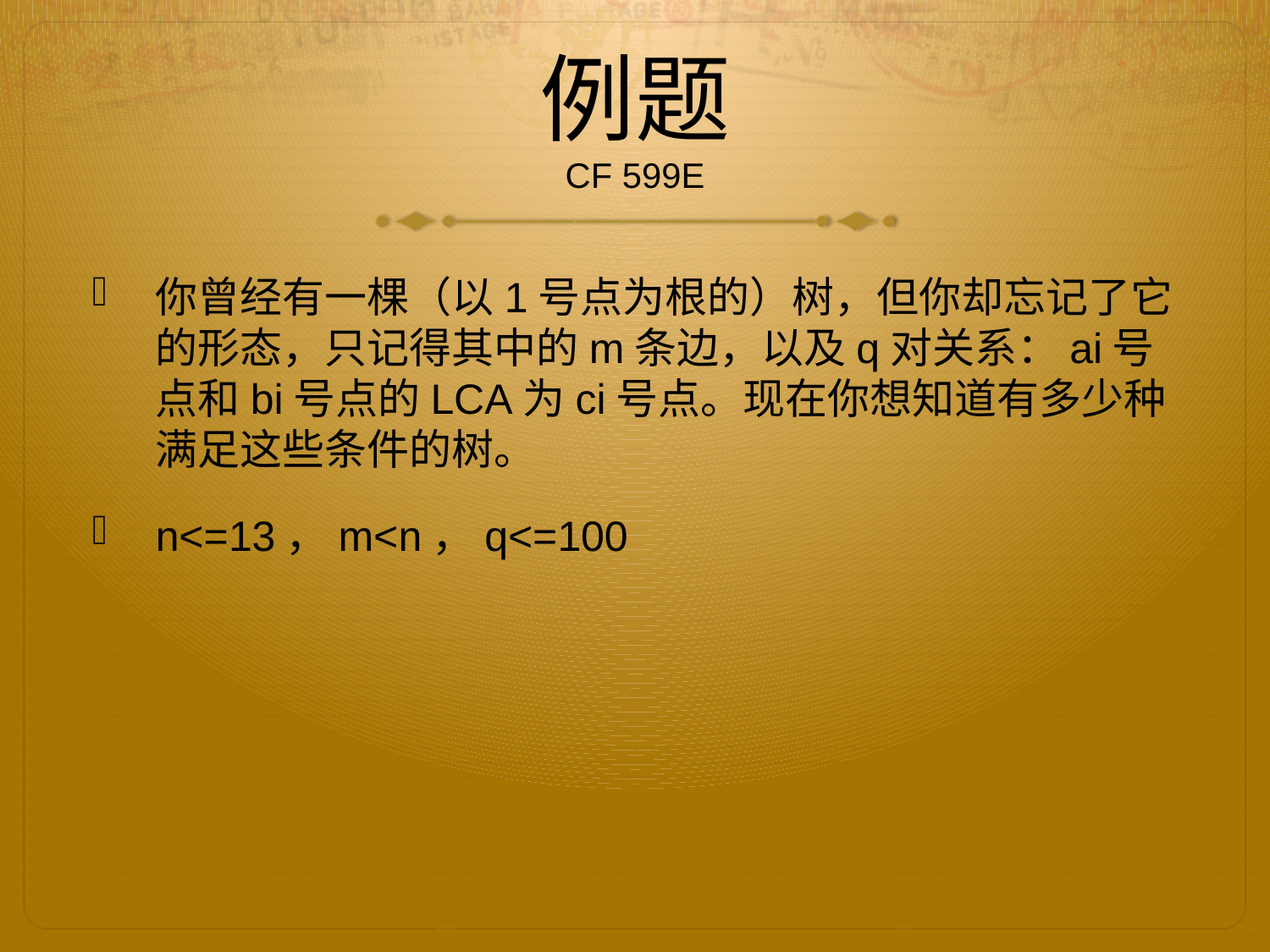

# 例题 CF 599E
你曾经有一棵（以1号点为根的）树，但你却忘记了它的形态，只记得其中的m条边，以及q对关系：ai号点和bi号点的LCA为ci号点。现在你想知道有多少种满足这些条件的树。
n<=13，m<n，q<=100